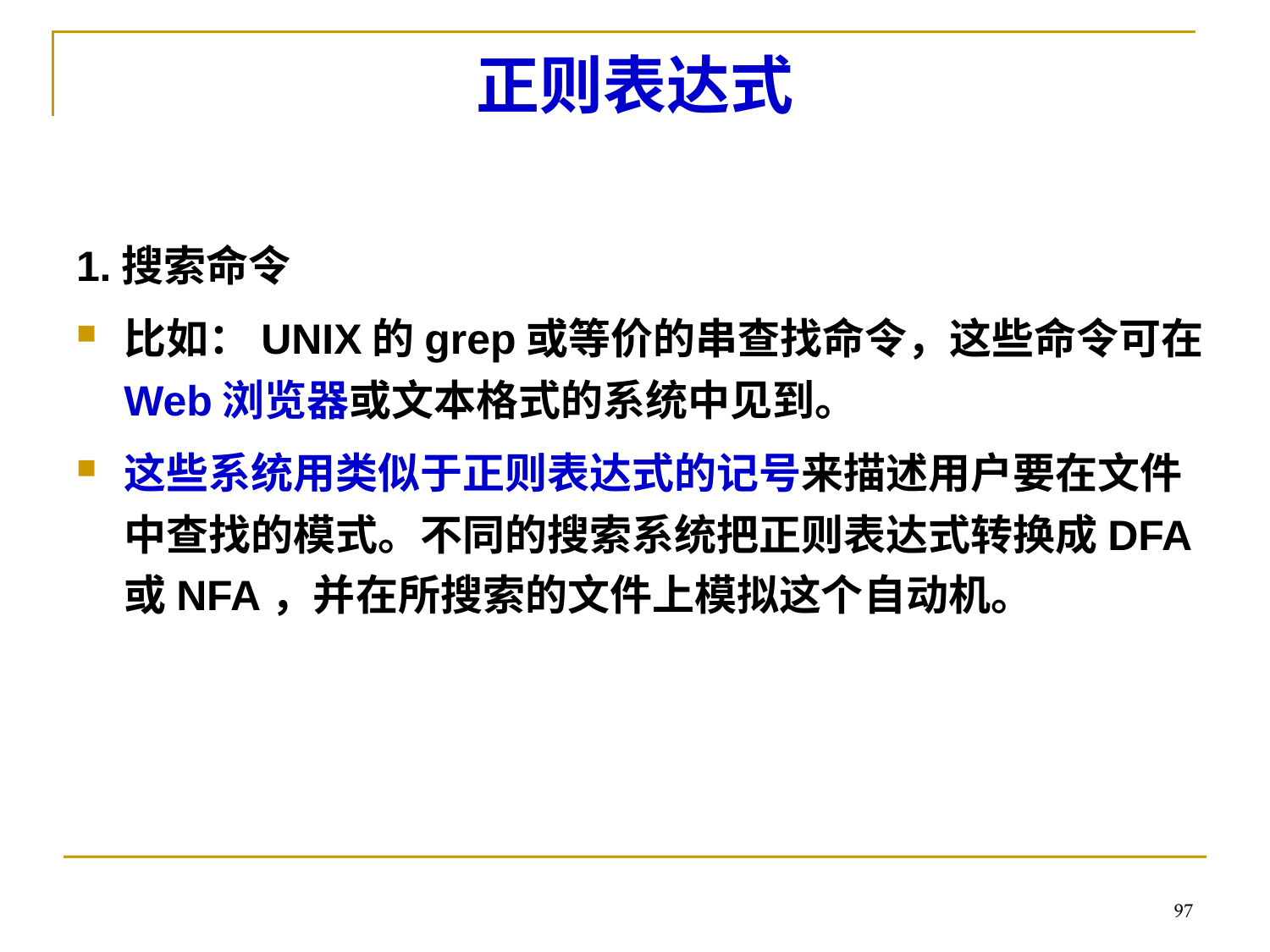

# 正则表达式
1.搜索命令
比如：UNIX的grep或等价的串查找命令，这些命令可在Web浏览器或文本格式的系统中见到。
这些系统用类似于正则表达式的记号来描述用户要在文件中查找的模式。不同的搜索系统把正则表达式转换成DFA或NFA，并在所搜索的文件上模拟这个自动机。
97